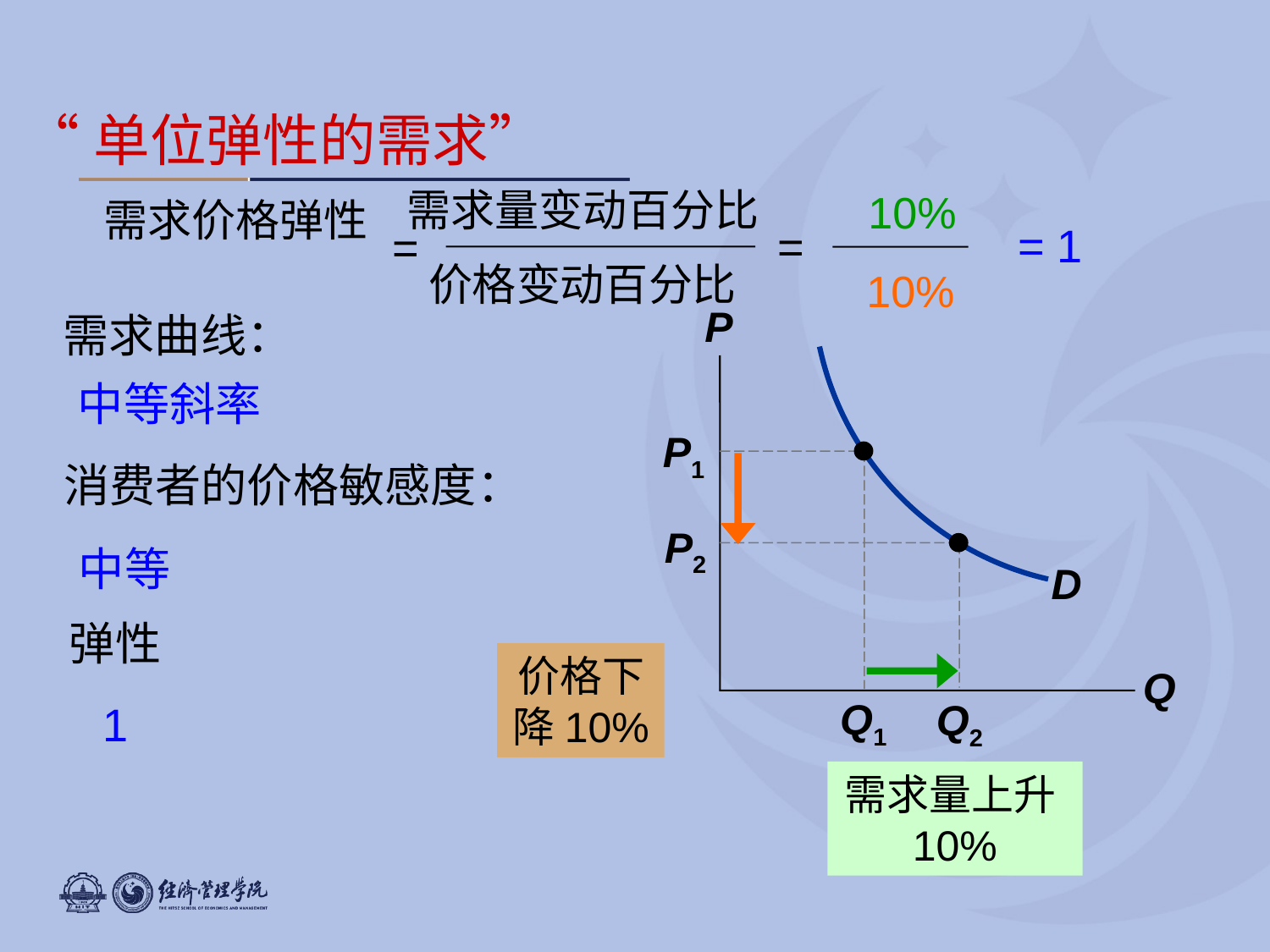

0
“单位弹性的需求”
需求量变动百分比
价格变动百分比
需求价格弹性
=
=

10%
= 1
10%

D
P

Q
需求曲线：
中等斜率
P1

Q1
消费者的价格敏感度：

P2

中等

Q2
弹性

价格下降10%
1
需求量上升  10%